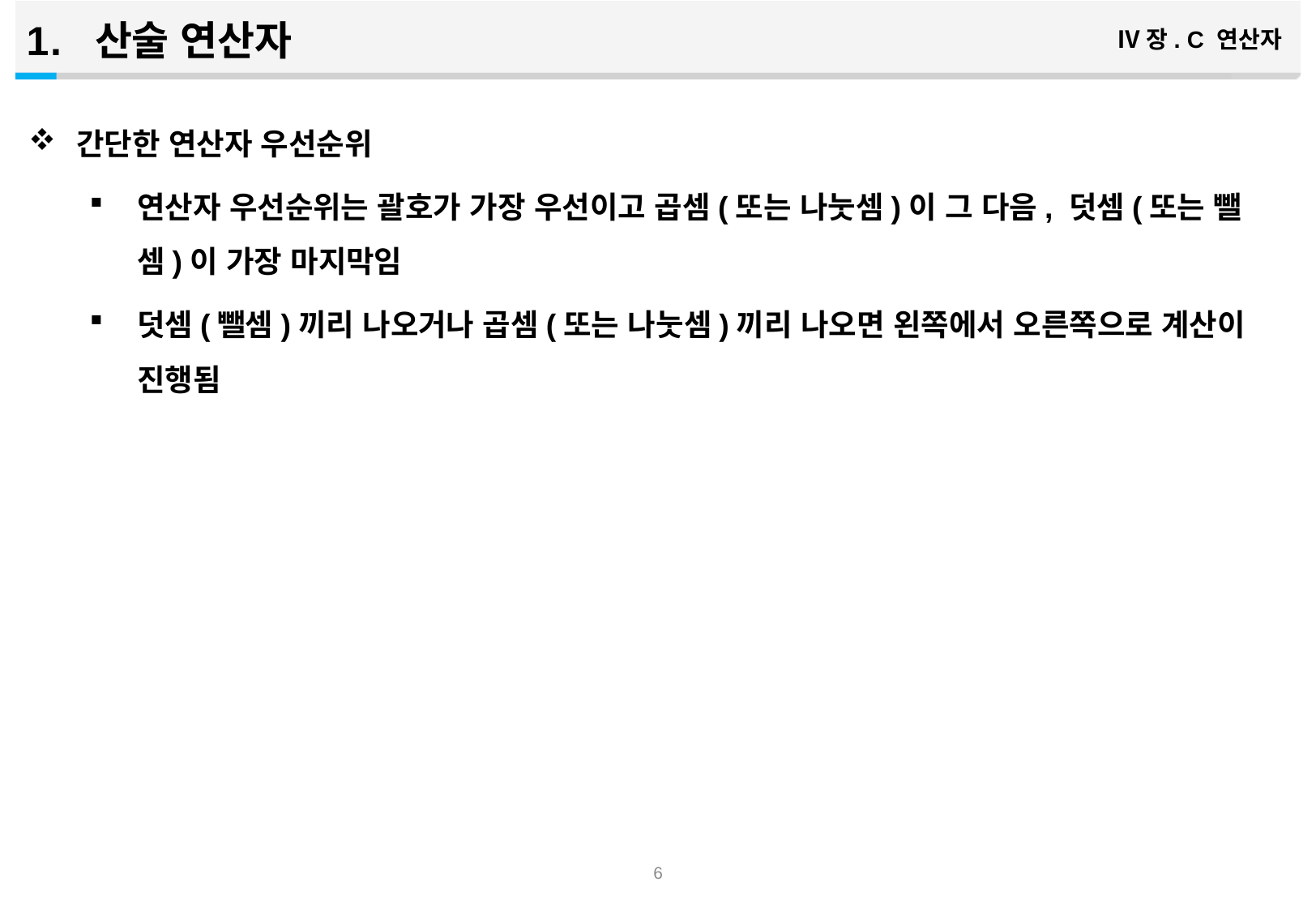

산술 연산자
Ⅳ장. C 연산자
간단한 연산자 우선순위
연산자 우선순위는 괄호가 가장 우선이고 곱셈(또는 나눗셈)이 그 다음, 덧셈(또는 뺄셈)이 가장 마지막임
덧셈(뺄셈)끼리 나오거나 곱셈(또는 나눗셈)끼리 나오면 왼쪽에서 오른쪽으로 계산이 진행됨
6